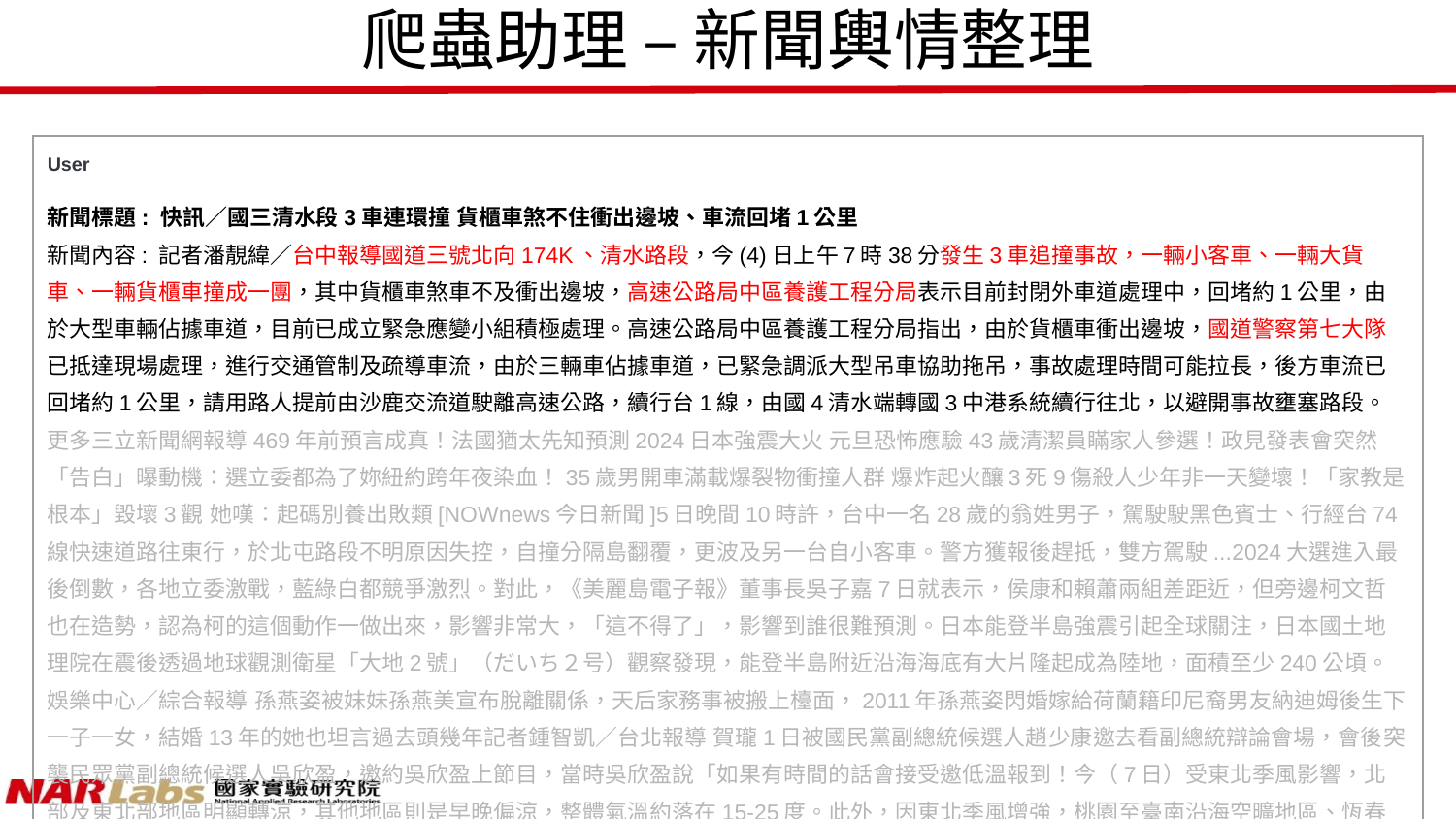

爬蟲助理 – 新聞輿情整理
| User 新聞標題: 快訊／國三清水段3車連環撞 貨櫃車煞不住衝出邊坡、車流回堵1公里 新聞內容: 記者潘靚緯／台中報導國道三號北向174K、清水路段，今(4)日上午7時38分發生3車追撞事故，一輛小客車、一輛大貨車、一輛貨櫃車撞成一團，其中貨櫃車煞車不及衝出邊坡，高速公路局中區養護工程分局表示目前封閉外車道處理中，回堵約1公里，由於大型車輛佔據車道，目前已成立緊急應變小組積極處理。高速公路局中區養護工程分局指出，由於貨櫃車衝出邊坡，國道警察第七大隊已抵達現場處理，進行交通管制及疏導車流，由於三輛車佔據車道，已緊急調派大型吊車協助拖吊，事故處理時間可能拉長，後方車流已回堵約1公里，請用路人提前由沙鹿交流道駛離高速公路，續行台1線，由國4清水端轉國3中港系統續行往北，以避開事故壅塞路段。更多三立新聞網報導469年前預言成真！法國猶太先知預測2024日本強震大火 元旦恐怖應驗43歲清潔員瞞家人參選！政見發表會突然「告白」曝動機：選立委都為了妳紐約跨年夜染血！35歲男開車滿載爆裂物衝撞人群 爆炸起火釀3死9傷殺人少年非一天變壞！「家教是根本」毀壞3觀 她嘆：起碼別養出敗類[NOWnews今日新聞]5日晚間10時許，台中一名28歲的翁姓男子，駕駛駛黑色賓士、行經台74線快速道路往東行，於北屯路段不明原因失控，自撞分隔島翻覆，更波及另一台自小客車。警方獲報後趕抵，雙方駕駛...2024大選進入最後倒數，各地立委激戰，藍綠白都競爭激烈。對此，《美麗島電子報》董事長吳子嘉7日就表示，侯康和賴蕭兩組差距近，但旁邊柯文哲也在造勢，認為柯的這個動作一做出來，影響非常大，「這不得了」，影響到誰很難預測。日本能登半島強震引起全球關注，日本國土地理院在震後透過地球觀測衛星「大地2號」（だいち２号）觀察發現，能登半島附近沿海海底有大片隆起成為陸地，面積至少240公頃。娛樂中心／綜合報導 孫燕姿被妹妹孫燕美宣布脫離關係，天后家務事被搬上檯面，2011年孫燕姿閃婚嫁給荷蘭籍印尼裔男友納迪姆後生下一子一女，結婚13年的她也坦言過去頭幾年記者鍾智凱／台北報導 賀瓏1日被國民黨副總統候選人趙少康邀去看副總統辯論會場，會後突襲民眾黨副總統候選人吳欣盈，邀約吳欣盈上節目，當時吳欣盈說「如果有時間的話會接受邀低溫報到！今（7日）受東北季風影響，北部及東北部地區明顯轉涼，其他地區則是早晚偏涼，整體氣溫約落在15-25度。此外，因東北季風增強，桃園至臺南沿海空曠地區、恆春半島及蘭嶼、綠島、澎湖、金門、馬祖有8至9級強陣風，基隆北海岸也有強陣風，欲前往海邊活動的民眾務必注意安全。[周刊王CTWANT] 根據《中時新聞網》報導，女學生因為課業壓力，還被班上同學排擠，以致於罹患憂鬱症，經常報警說要跳樓，3年前也照慣例打110，警消獲報立刻趕到現場，但四處尋找卻不見人，不論是女學生的住處或建築物周遭，都不見女學生，整整找了2小時。這名員警結束臨檢勤務後過去幫忙，因...上半年3星座財運超強 旺到「錢從天上掉下來」2024總統大選倒數6天，各陣營近日在全台舉辦多場造勢活動，過去與民眾黨總統候選人柯文哲關係友好的國民黨不分區立委提名人韓國瑜，...超過30歲之後時常被長輩或者身邊的人追問什麼時候要結婚？但其實有些星座就是適合晚婚，這篇就要來告訴大家最容易晚婚的四個星座女，但卻能遇到好姻緣、嫁給好人家，擁有一段人人稱羨的婚姻，趕快來看看～[Newtalk新聞] 2024總統大選將至，高雄市前市長韓國瑜6日晚間在桃園造勢時將過往檯面上與民眾黨總統候選人柯文哲友好的關係拋掉，直指「柯文哲場子熱、不會贏」，操作棄保把票投給國民黨正副總統候選人侯友宜、趙少康，但這番話和自己2020年競選總統時曾喊出的「民調冷冰冰，民心熱呼呼」自相矛盾，讓當年「熱血」挺韓的名嘴羅友志直呼「被騙了」。 韓國瑜6日在桃園中壢造勢現場向柯粉喊話指稱，柯文哲不是好不好的問題，是贏不贏的問題，柯文哲在這場選舉就是「空氣槍」，非常熱鬧但不會贏，應該把與賴蕭選票差距可能在10萬票內的侯趙配拱上去，侯友宜和趙少康就能贏得選舉，結果現在一堆票灌在柯文哲這個「不會贏」的總統候選人身上。 對此，羅友志當晚發臉書氣憤表示：「我跟朱學恒禮拜六直播，同時說了一句話：『我們當年到底做了什麼？』因為，當年我挺韓。直播時候，助理遞來最新的現場，韓國瑜說了『三件事』。其中一句話，我茫然了。『柯文哲場子很熱鬧，但是熱鬧不會贏』」。 羅友志指出：「為了幫韓國瑜熱鬧，2020年，我們跟著中天『庶民列車』南征北討，我還記得當時民調對韓國瑜極為不利。為了對抗不利韓的民調，韓國瑜用了兩招。一新北國王球員林書豪，近期密集出賽，腳踝不適，缺席週六在彰化的比賽。而弟弟林書緯上節目透露，不知道哥哥，明年會不會退休，是暗示本季可能會是豪小子最後一舞嗎，林書緯還說，哥哥年紀越來越大，要享受能一起打球的賽季，如果奪冠會更開心。今（8）日臺灣附近的東北季風逐漸減弱，轉為偏東風環境，迎風面基隆北海岸、東半部地區雲量仍稍多並有局部短暫雨機會，西半部天氣大致穩定晴到多雲。雖然這波東北季風帶來的冷空氣不強，但昨（7日）晚到今天清晨在明顯的輻射冷卻效應幫助下，仍然有局部的極端低溫出現，全臺平地最低溫在苗栗三灣鄉只有8.7度，預估白天起就會明顯回溫，中南部日夜溫差大，北部東半部大致仍是稍偏涼。另外由於風向轉變，不再有境外污染移入，北部空品已經明顯好轉，但中南部因為處在背風面擴散條件仍不理想，局部地區還是有機會達敏感族群不健康等級。國民黨總統、副總統候選人侯友宜、趙少康今（7）日在高雄夢時代舉辦「台灣平安 人民好康」大造勢，前台大校長管中閔現身相挺，活動下午5點就喊出現場破12萬人。隨著「爺孫戀」男主角資深音樂人李坤城過世，他的遺孀林靖恩也成為媒體關注的對象，近日發現她不僅被酒店列為黑名單，昨（6）深夜更是連續發文，說要點一瓶金牌。2024總統大選進行倒數階段，國民黨不分區立委提名人韓國瑜日前喊出「沒有總統柯文哲、立法院長韓國瑜，沒有這種可能，...天使隊今天正式簽下28歲右投普里塞克（Zach Plesac），1年短約年薪100萬美元，增加先發投手群深度，也可能是長...[FTNN新聞網]記者蕭廷芬／綜合報導2024總統大選進入倒數計時，前立委郭正亮近來在節目上指出，民進黨對台南、屏東的這次的選情心驚驚，最讓他意外的是，民進...國際中心／黃韻璇報導 一名華裔男子在美國流浪16年，近日在紐約街頭被人發現後，據了解當年他是江蘇省江陰市的高考狀元孫衛東，畢業於復旦大學、留美取得博士，曾在華爾街從事軟體開發2024到來，是不是磨刀霍霍要來好好大賺特賺了呢？星座專家唐綺陽老師公布星座財運排行榜，列出三個最強運與三個較差強人意的財運星座排名，財運第一名的星座甚至「錢從天上來」！ 2024星座上半年財運倒數 |
| --- |